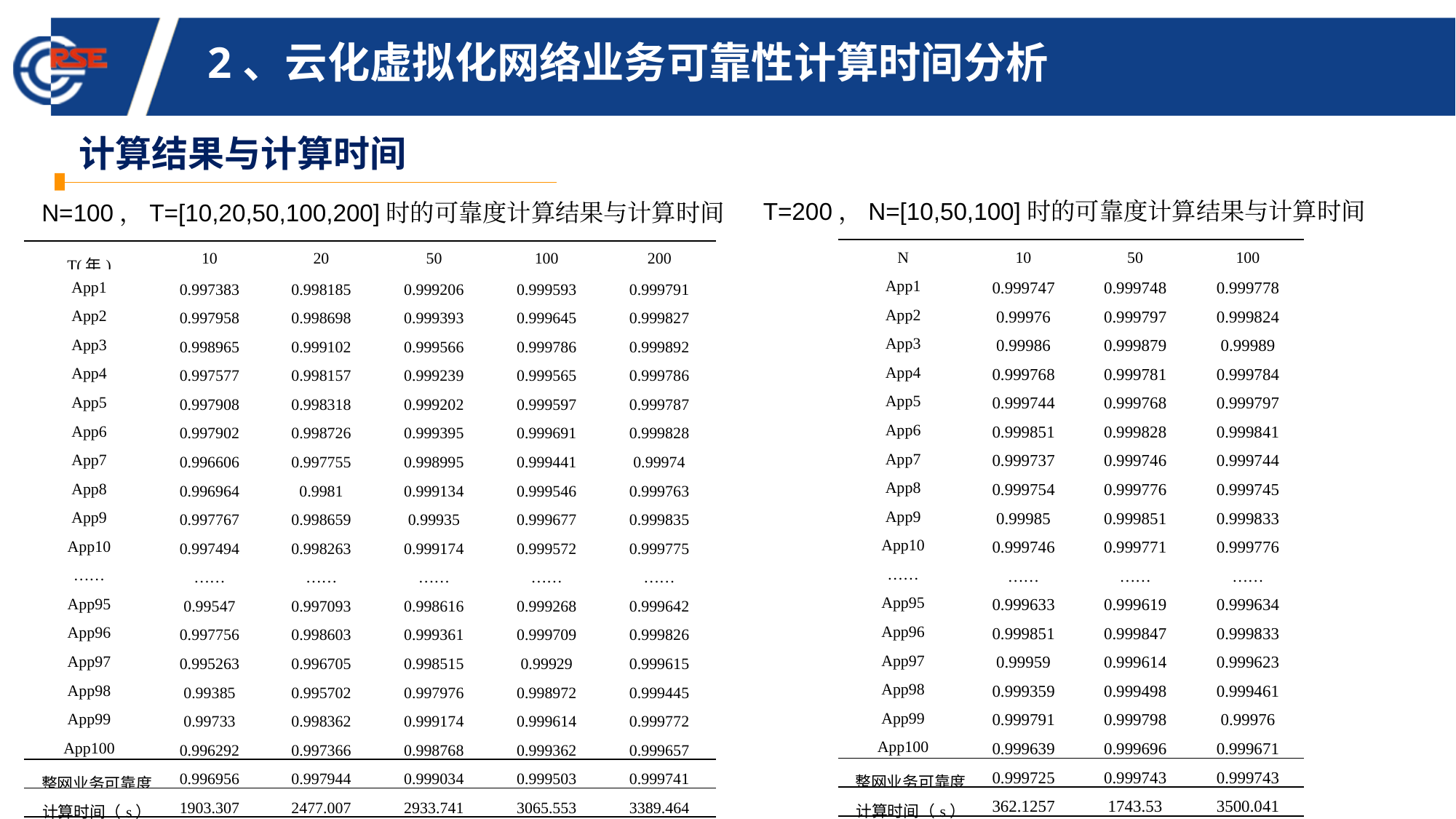

# 2、云化虚拟化网络业务可靠性计算时间分析
计算结果与计算时间

T=200，N=[10,50,100]时的可靠度计算结果与计算时间
N=100，T=[10,20,50,100,200]时的可靠度计算结果与计算时间

| N | 10 | 50 | 100 |
| --- | --- | --- | --- |
| App1 | 0.999747 | 0.999748 | 0.999778 |
| App2 | 0.99976 | 0.999797 | 0.999824 |
| App3 | 0.99986 | 0.999879 | 0.99989 |
| App4 | 0.999768 | 0.999781 | 0.999784 |
| App5 | 0.999744 | 0.999768 | 0.999797 |
| App6 | 0.999851 | 0.999828 | 0.999841 |
| App7 | 0.999737 | 0.999746 | 0.999744 |
| App8 | 0.999754 | 0.999776 | 0.999745 |
| App9 | 0.99985 | 0.999851 | 0.999833 |
| App10 | 0.999746 | 0.999771 | 0.999776 |
| …… | …… | …… | …… |
| App95 | 0.999633 | 0.999619 | 0.999634 |
| App96 | 0.999851 | 0.999847 | 0.999833 |
| App97 | 0.99959 | 0.999614 | 0.999623 |
| App98 | 0.999359 | 0.999498 | 0.999461 |
| App99 | 0.999791 | 0.999798 | 0.99976 |
| App100 | 0.999639 | 0.999696 | 0.999671 |
| 整网业务可靠度 | 0.999725 | 0.999743 | 0.999743 |
| 计算时间（s） | 362.1257 | 1743.53 | 3500.041 |
| T(年) | 10 | 20 | 50 | 100 | 200 |
| --- | --- | --- | --- | --- | --- |
| App1 | 0.997383 | 0.998185 | 0.999206 | 0.999593 | 0.999791 |
| App2 | 0.997958 | 0.998698 | 0.999393 | 0.999645 | 0.999827 |
| App3 | 0.998965 | 0.999102 | 0.999566 | 0.999786 | 0.999892 |
| App4 | 0.997577 | 0.998157 | 0.999239 | 0.999565 | 0.999786 |
| App5 | 0.997908 | 0.998318 | 0.999202 | 0.999597 | 0.999787 |
| App6 | 0.997902 | 0.998726 | 0.999395 | 0.999691 | 0.999828 |
| App7 | 0.996606 | 0.997755 | 0.998995 | 0.999441 | 0.99974 |
| App8 | 0.996964 | 0.9981 | 0.999134 | 0.999546 | 0.999763 |
| App9 | 0.997767 | 0.998659 | 0.99935 | 0.999677 | 0.999835 |
| App10 | 0.997494 | 0.998263 | 0.999174 | 0.999572 | 0.999775 |
| …… | …… | …… | …… | …… | …… |
| App95 | 0.99547 | 0.997093 | 0.998616 | 0.999268 | 0.999642 |
| App96 | 0.997756 | 0.998603 | 0.999361 | 0.999709 | 0.999826 |
| App97 | 0.995263 | 0.996705 | 0.998515 | 0.99929 | 0.999615 |
| App98 | 0.99385 | 0.995702 | 0.997976 | 0.998972 | 0.999445 |
| App99 | 0.99733 | 0.998362 | 0.999174 | 0.999614 | 0.999772 |
| App100 | 0.996292 | 0.997366 | 0.998768 | 0.999362 | 0.999657 |
| 整网业务可靠度 | 0.996956 | 0.997944 | 0.999034 | 0.999503 | 0.999741 |
| 计算时间（s） | 1903.307 | 2477.007 | 2933.741 | 3065.553 | 3389.464 |